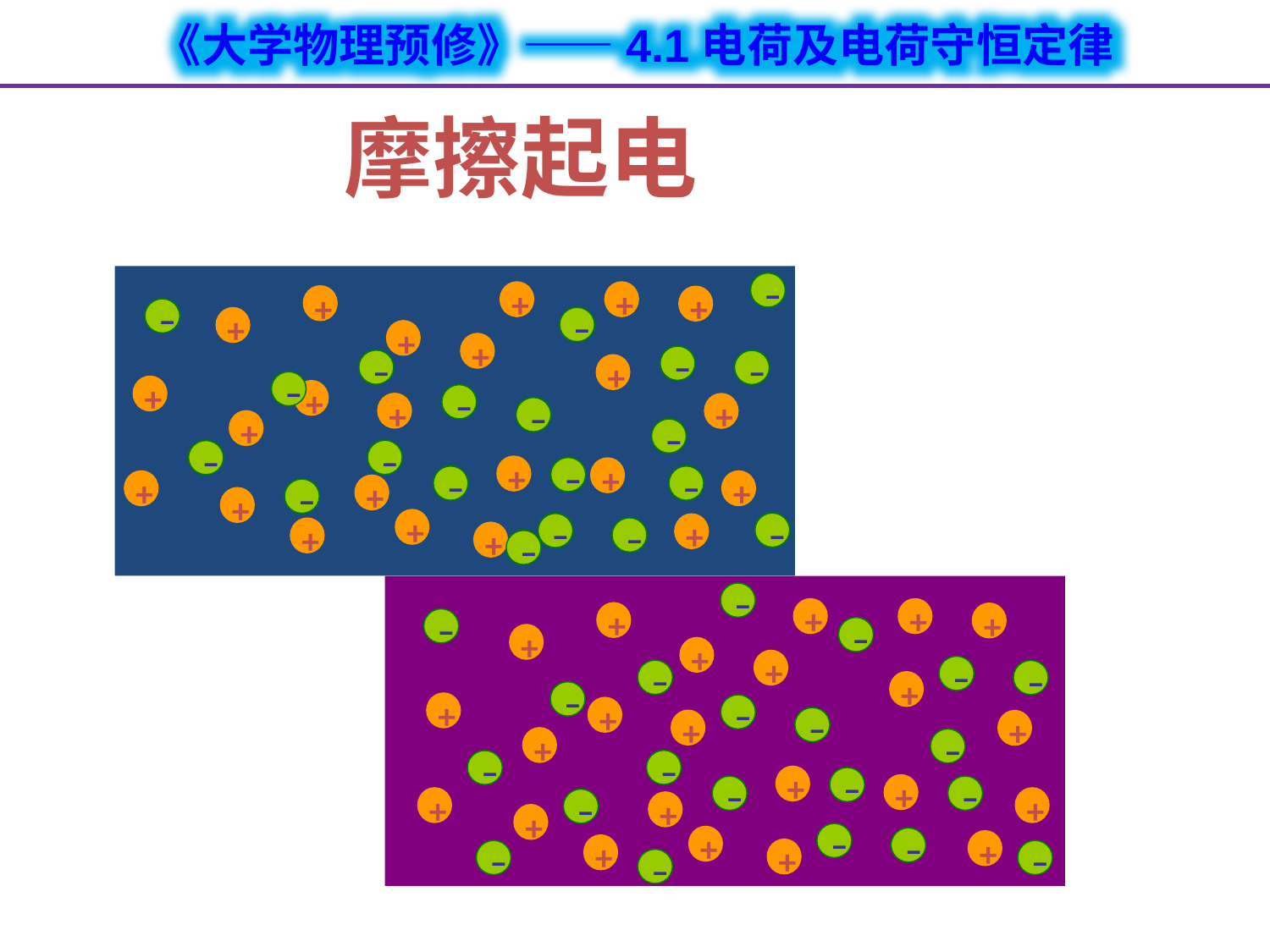

摩擦起电

+

+

+

+

+

+

+

+

+

+

+

+

+

+

+

+

+

+

+

+

+

+

–

–

–

–

–

–

–

–

–

–

–

–

+

–

–

–

–

–

–

–

–

–

+

+

+

+

+

+

+

+

+

+

+

+

+

+

+

+

+

+

+

+

+

+

–

–

–

–

–

–

–

–

–

–

–

+

–

–

–

–

–

–

–

–

–